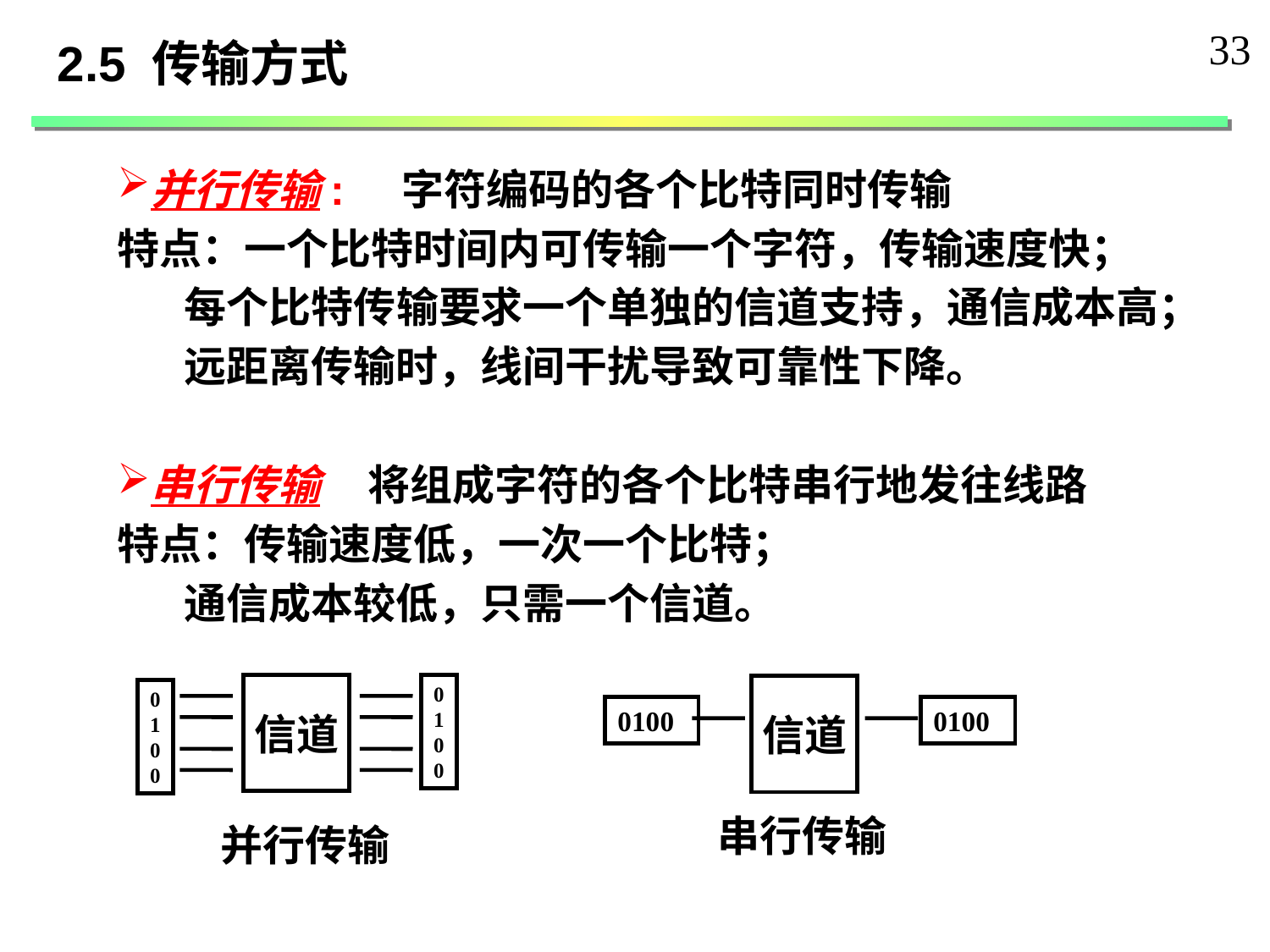

33
2.5 传输方式

并行传输:    字符编码的各个比特同时传输
特点：一个比特时间内可传输一个字符，传输速度快；
      每个比特传输要求一个单独的信道支持，通信成本高；
      远距离传输时，线间干扰导致可靠性下降。

串行传输     将组成字符的各个比特串行地发往线路
特点：传输速度低，一次一个比特；
      通信成本较低，只需一个信道。
信道
0
1
0
0
0
1
0
0

并行传输
信道
0100
0100

串行传输